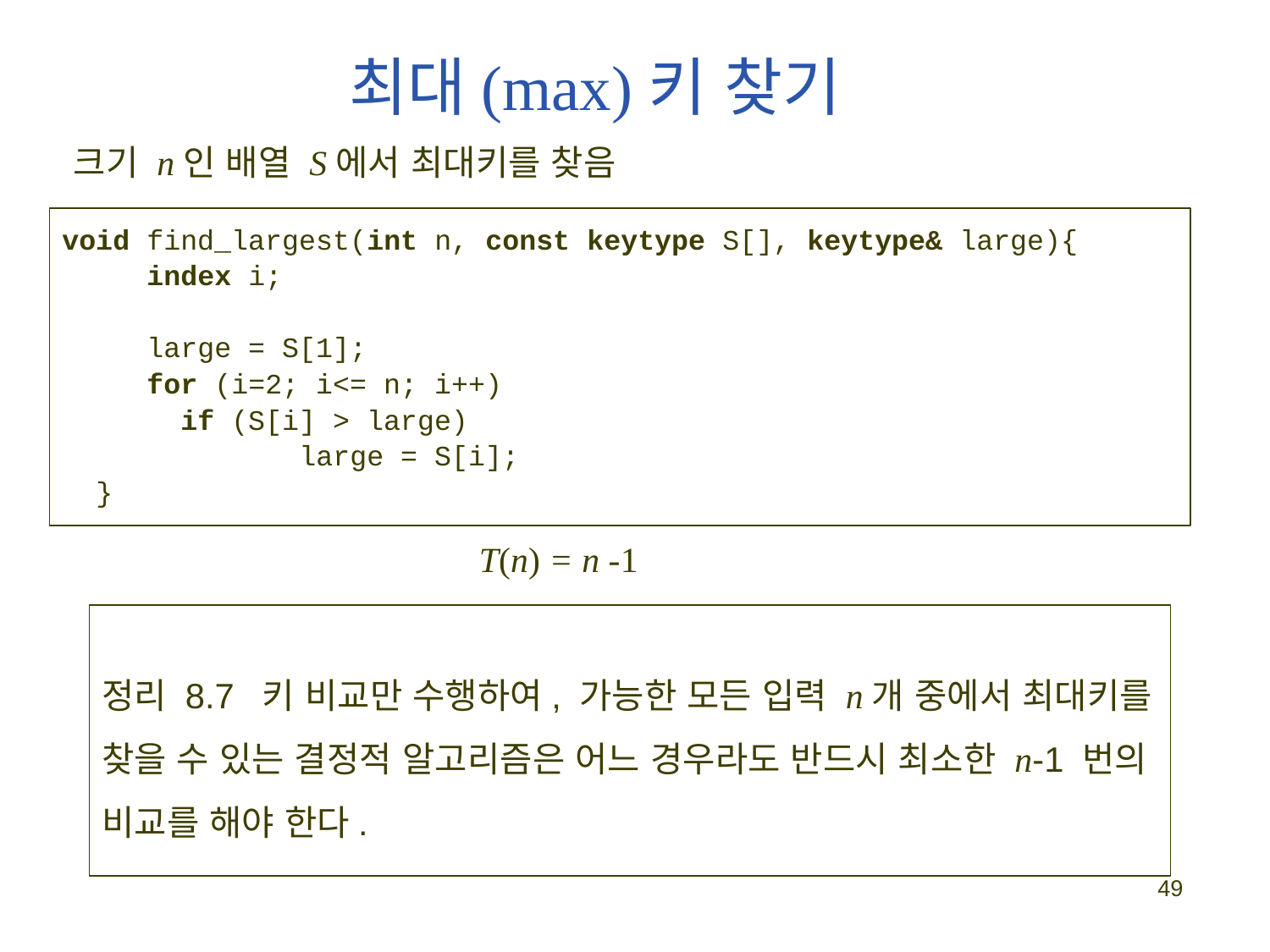

최대(max)키 찾기
크기 n인 배열 S에서 최대키를 찾음
void find_largest(int n, const keytype S[], keytype& large){
     index i;

     large = S[1];
     for (i=2; i<= n; i++)
       if (S[i] > large)
              large = S[i];
  }
T(n) = n -1

정리 8.7  키 비교만 수행하여, 가능한 모든 입력 n개 중에서 최대키를 찾을 수 있는 결정적 알고리즘은 어느 경우라도 반드시 최소한 n-1 번의 비교를 해야 한다.
49